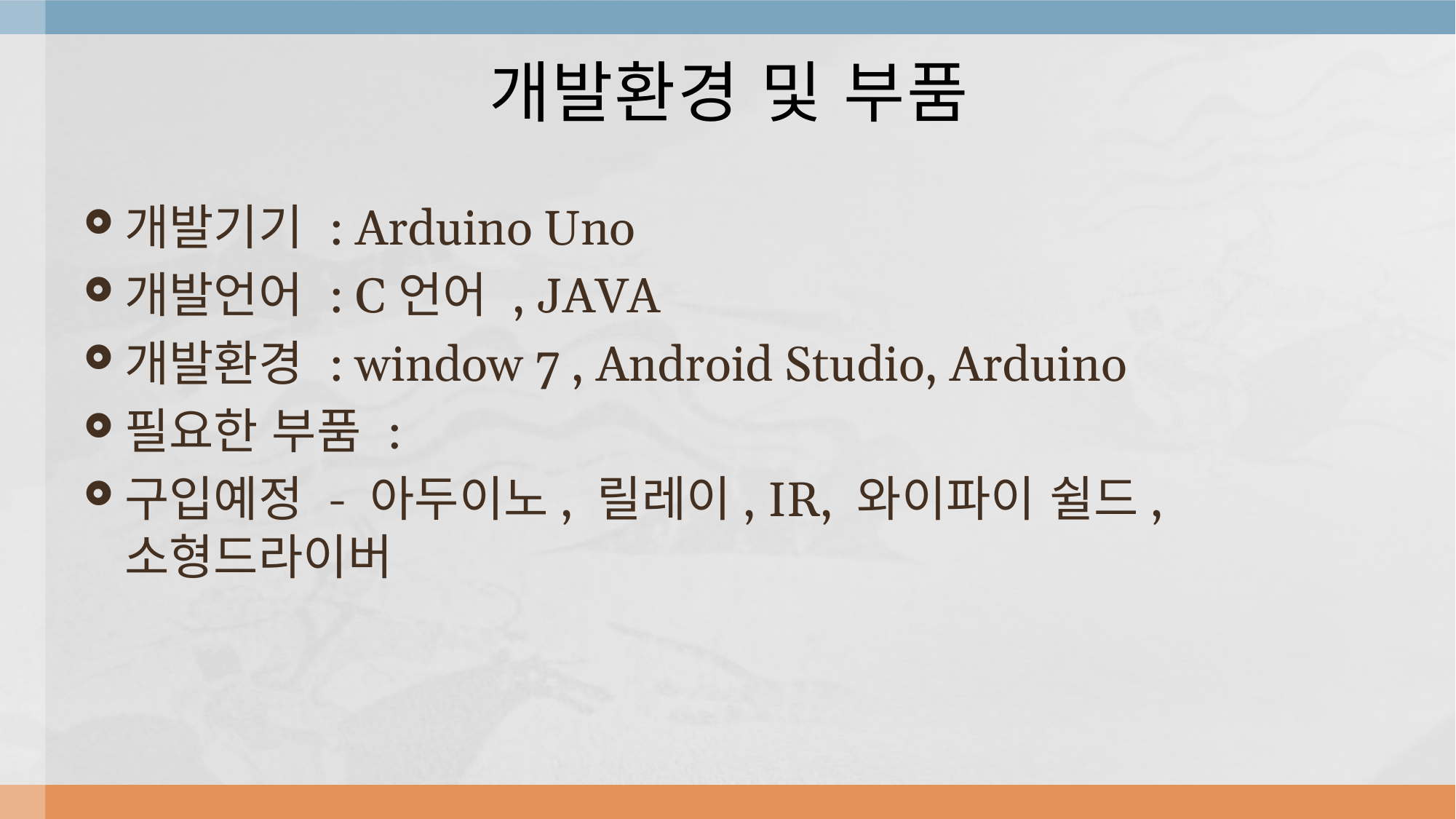

# 개발환경 및 부품
개발기기 : Arduino Uno
개발언어 : C언어 , JAVA
개발환경 : window 7 , Android Studio, Arduino
필요한 부품 :
구입예정 - 아두이노, 릴레이, IR, 와이파이 쉴드, 소형드라이버